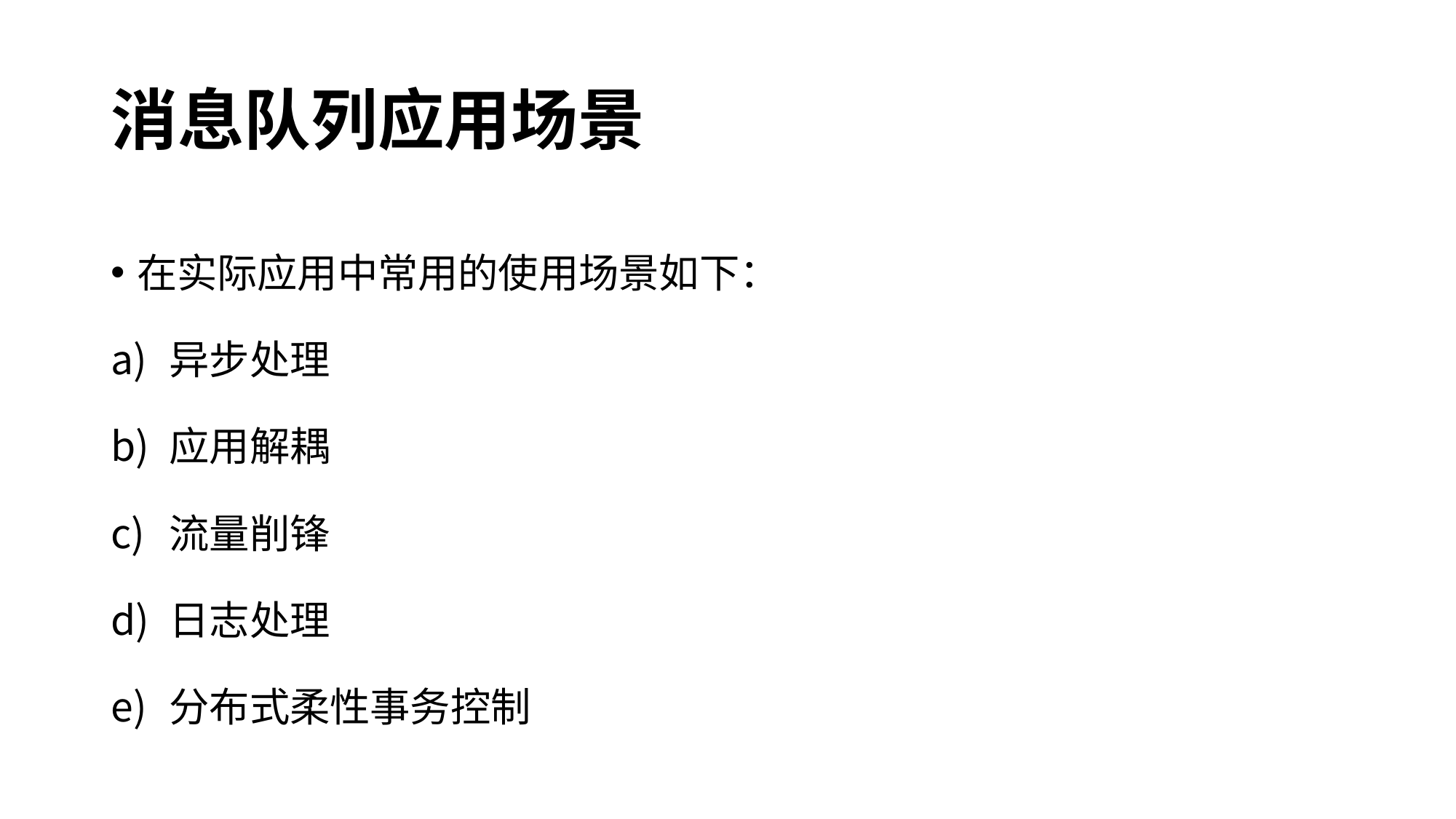

# 消息队列应用场景
在实际应用中常用的使用场景如下：
异步处理
应用解耦
流量削锋
日志处理
分布式柔性事务控制